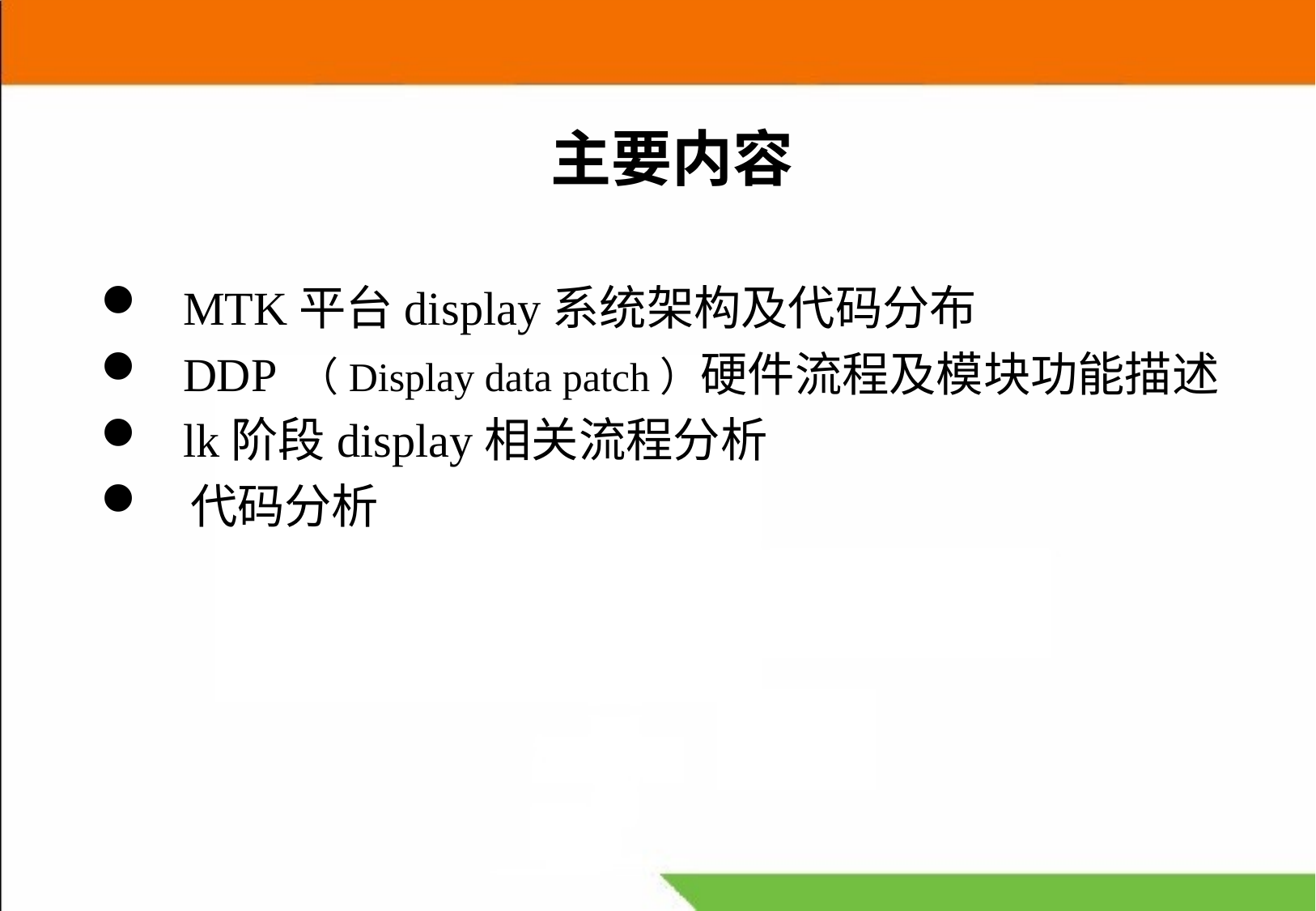

主要内容

   MTK平台display系统架构及代码分布
   DDP （Display data patch）硬件流程及模块功能描述
   lk阶段display相关流程分析
   代码分析